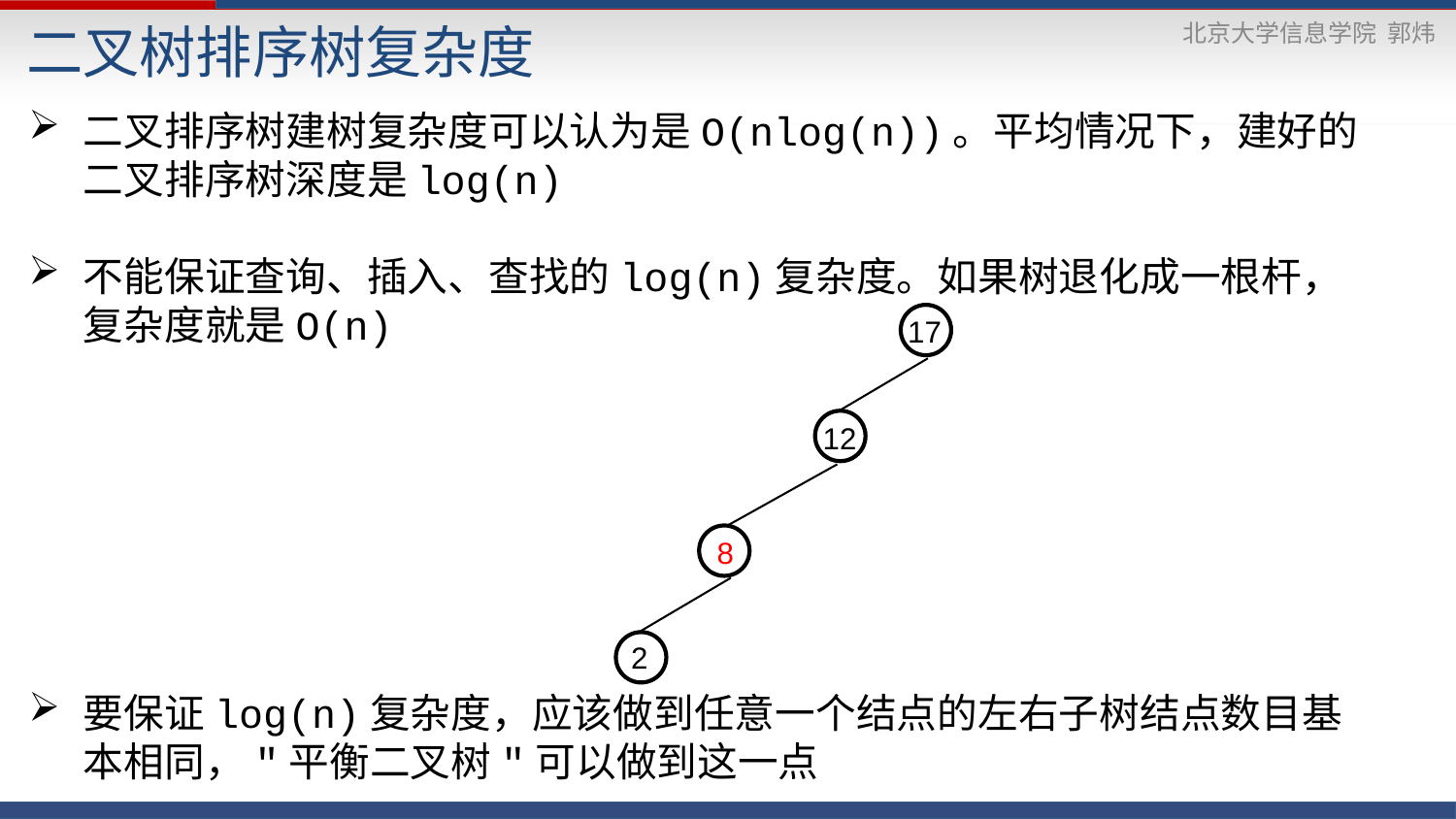

二叉树排序树复杂度
二叉排序树建树复杂度可以认为是O(nlog(n))。平均情况下，建好的二叉排序树深度是log(n)

不能保证查询、插入、查找的log(n)复杂度。如果树退化成一根杆，复杂度就是O(n)

要保证log(n)复杂度，应该做到任意一个结点的左右子树结点数目基本相同，"平衡二叉树"可以做到这一点

17

12

 8
 2

27